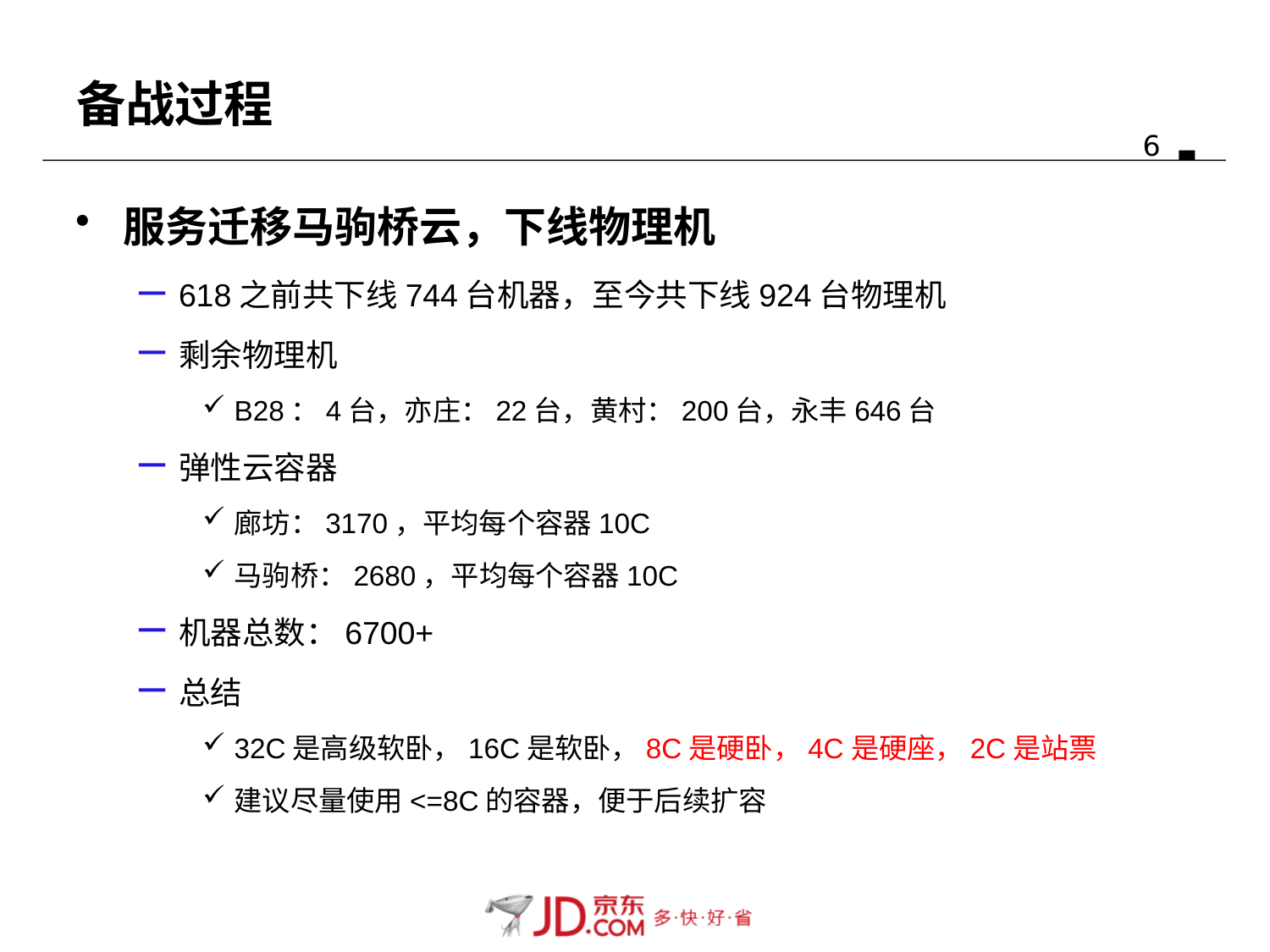

# 备战过程
服务迁移马驹桥云，下线物理机
618之前共下线744台机器，至今共下线924台物理机
剩余物理机
B28：4台，亦庄：22台，黄村：200台，永丰646台
弹性云容器
廊坊：3170，平均每个容器10C
马驹桥：2680，平均每个容器10C
机器总数：6700+
总结
32C是高级软卧，16C是软卧，8C是硬卧，4C是硬座，2C是站票
建议尽量使用<=8C的容器，便于后续扩容